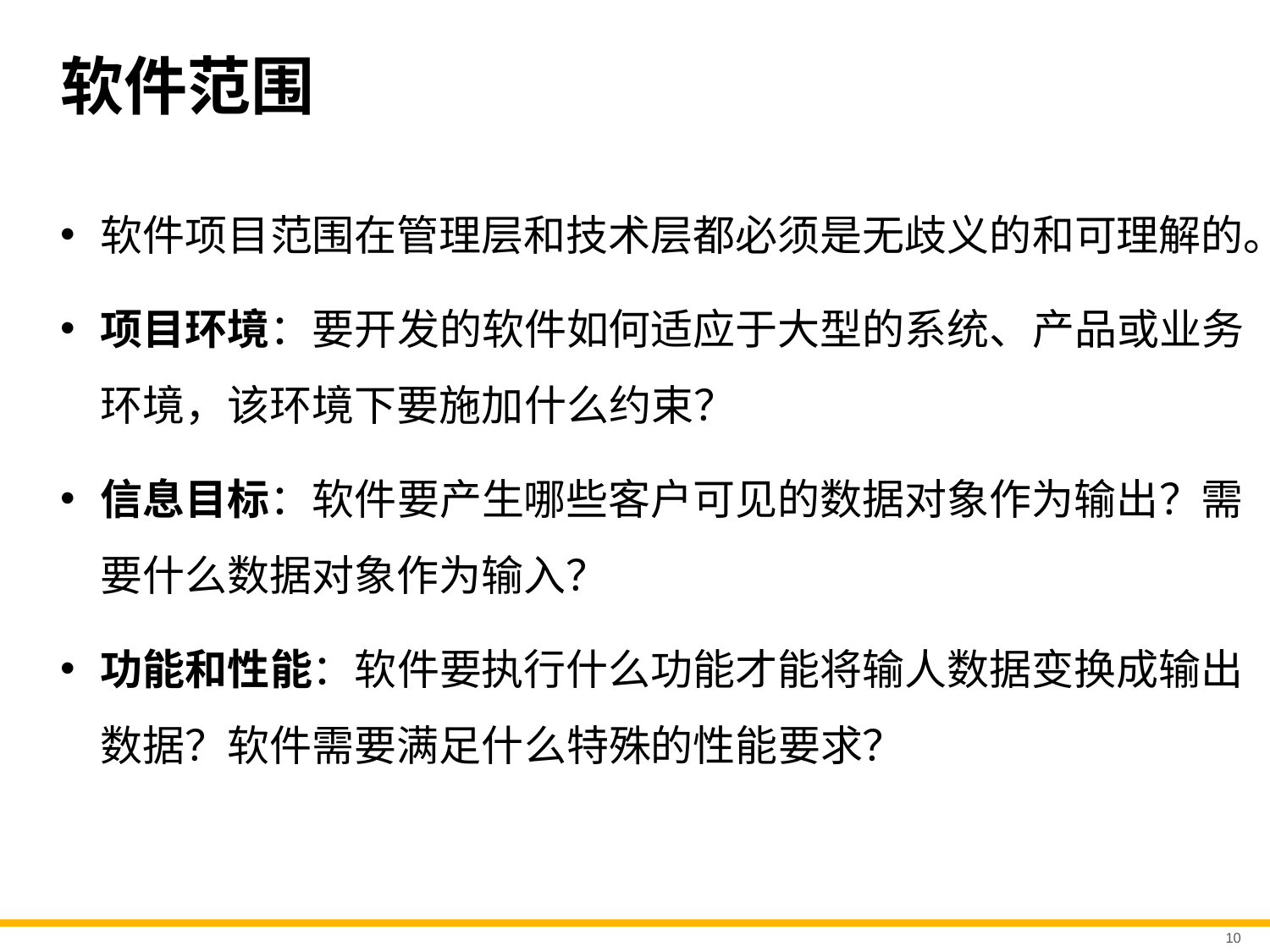

# 软件范围
软件项目范围在管理层和技术层都必须是无歧义的和可理解的。
项目环境：要开发的软件如何适应于大型的系统、产品或业务环境，该环境下要施加什么约束？
信息目标：软件要产生哪些客户可见的数据对象作为输出？需要什么数据对象作为输入？
功能和性能：软件要执行什么功能才能将输人数据变换成输出数据？软件需要满足什么特殊的性能要求？
10